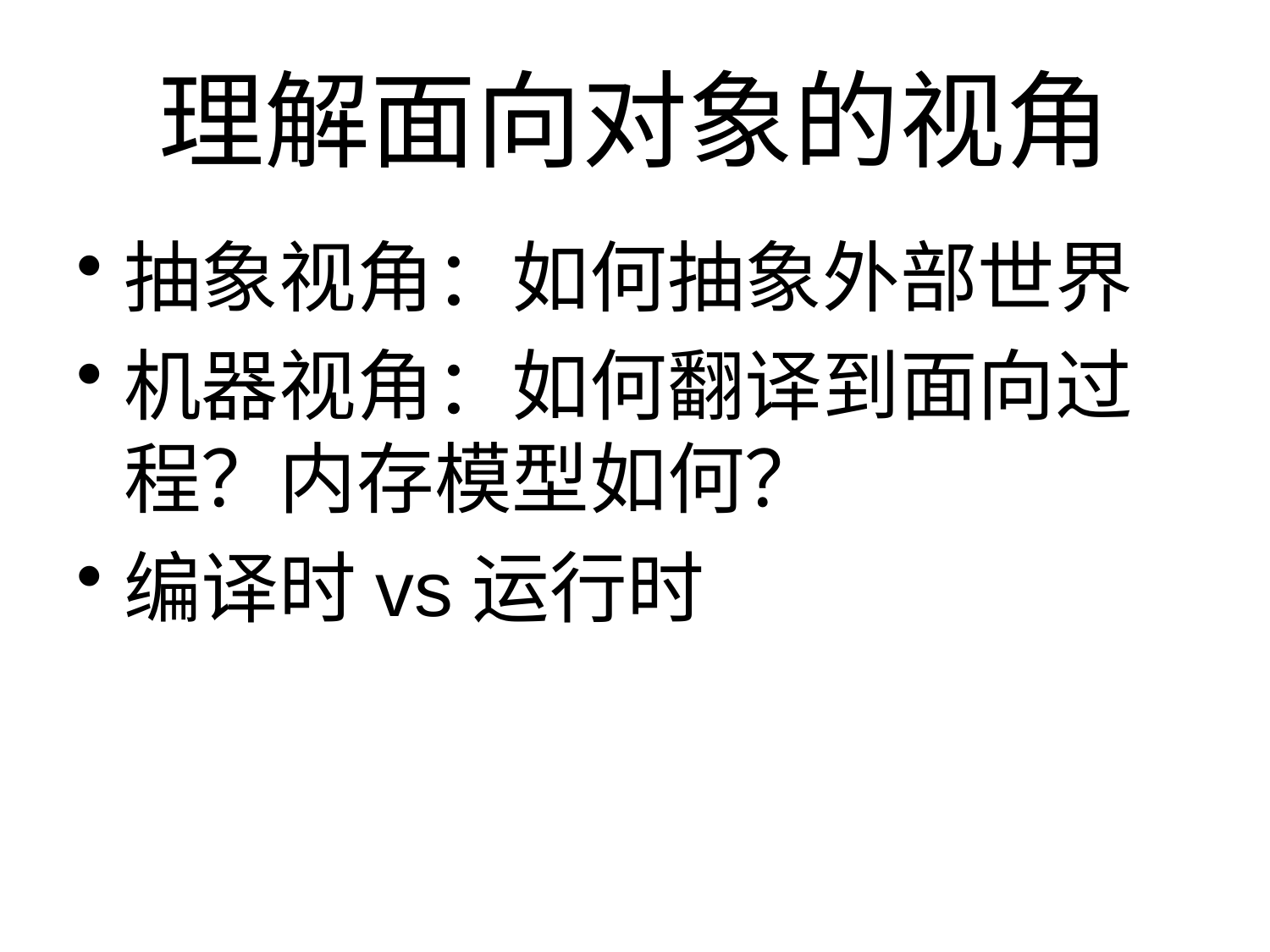

# 理解面向对象的视角
抽象视角：如何抽象外部世界
机器视角：如何翻译到面向过程？内存模型如何？
编译时vs运行时